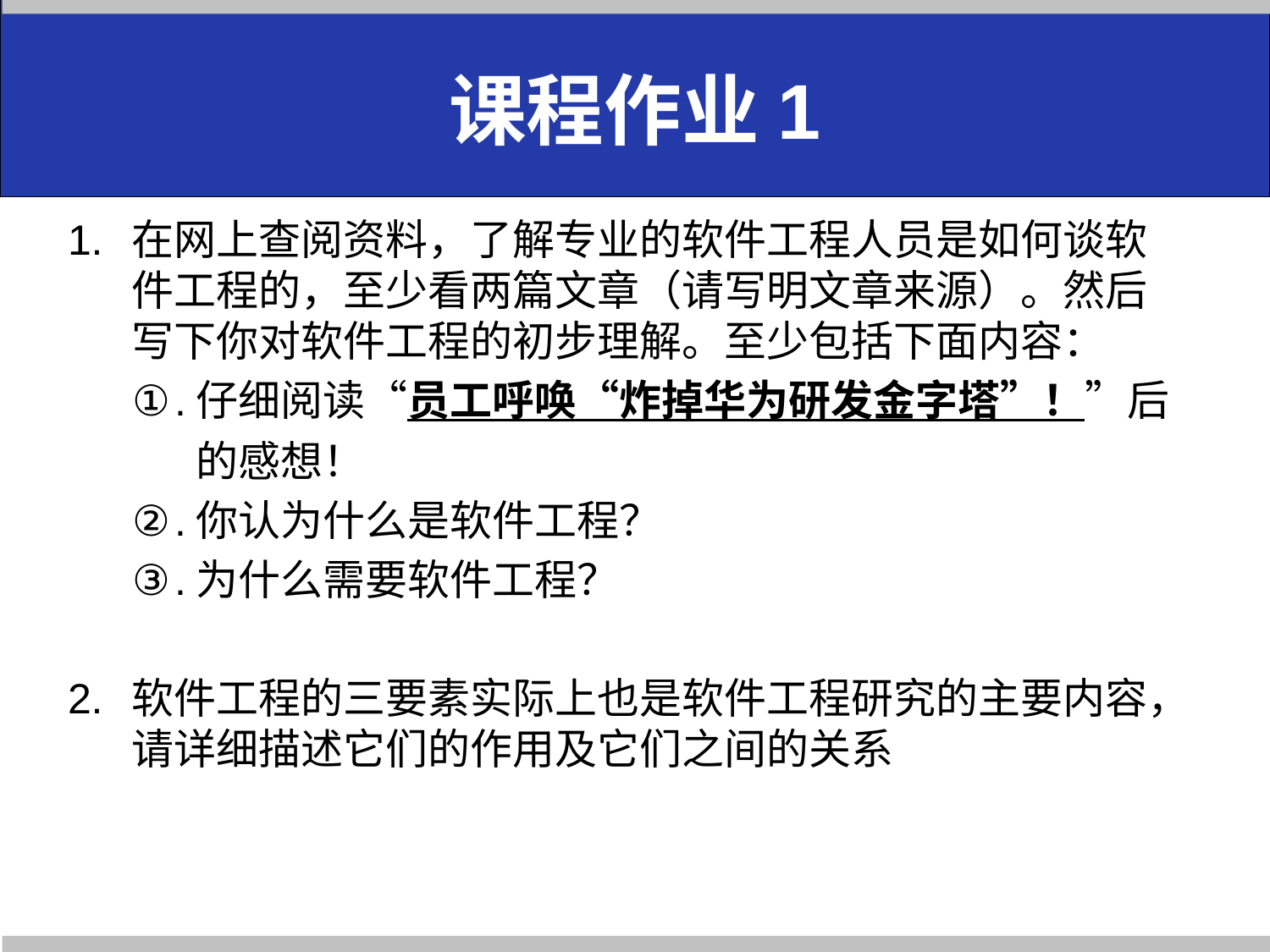

# 课程作业1
在网上查阅资料，了解专业的软件工程人员是如何谈软件工程的，至少看两篇文章（请写明文章来源）。然后写下你对软件工程的初步理解。至少包括下面内容：
仔细阅读“员工呼唤“炸掉华为研发金字塔”！”后的感想！
你认为什么是软件工程？
为什么需要软件工程？

软件工程的三要素实际上也是软件工程研究的主要内容，请详细描述它们的作用及它们之间的关系
2